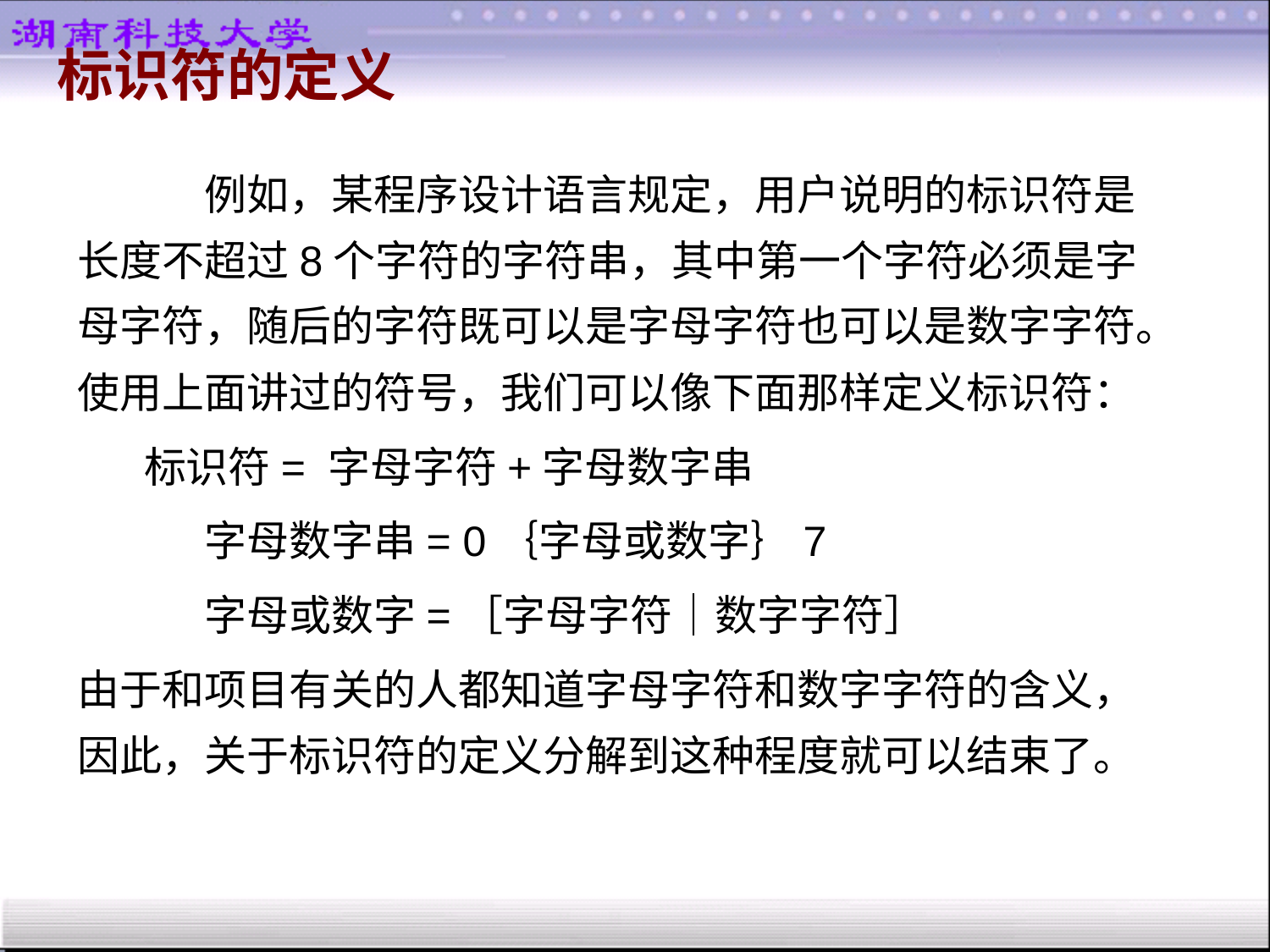

标识符的定义
		例如，某程序设计语言规定，用户说明的标识符是长度不超过8个字符的字符串，其中第一个字符必须是字母字符，随后的字符既可以是字母字符也可以是数字字符。使用上面讲过的符号，我们可以像下面那样定义标识符：
      标识符= 字母字符+字母数字串
		字母数字串= 0｛字母或数字｝7
		字母或数字=［字母字符｜数字字符］
	由于和项目有关的人都知道字母字符和数字字符的含义，因此，关于标识符的定义分解到这种程度就可以结束了。